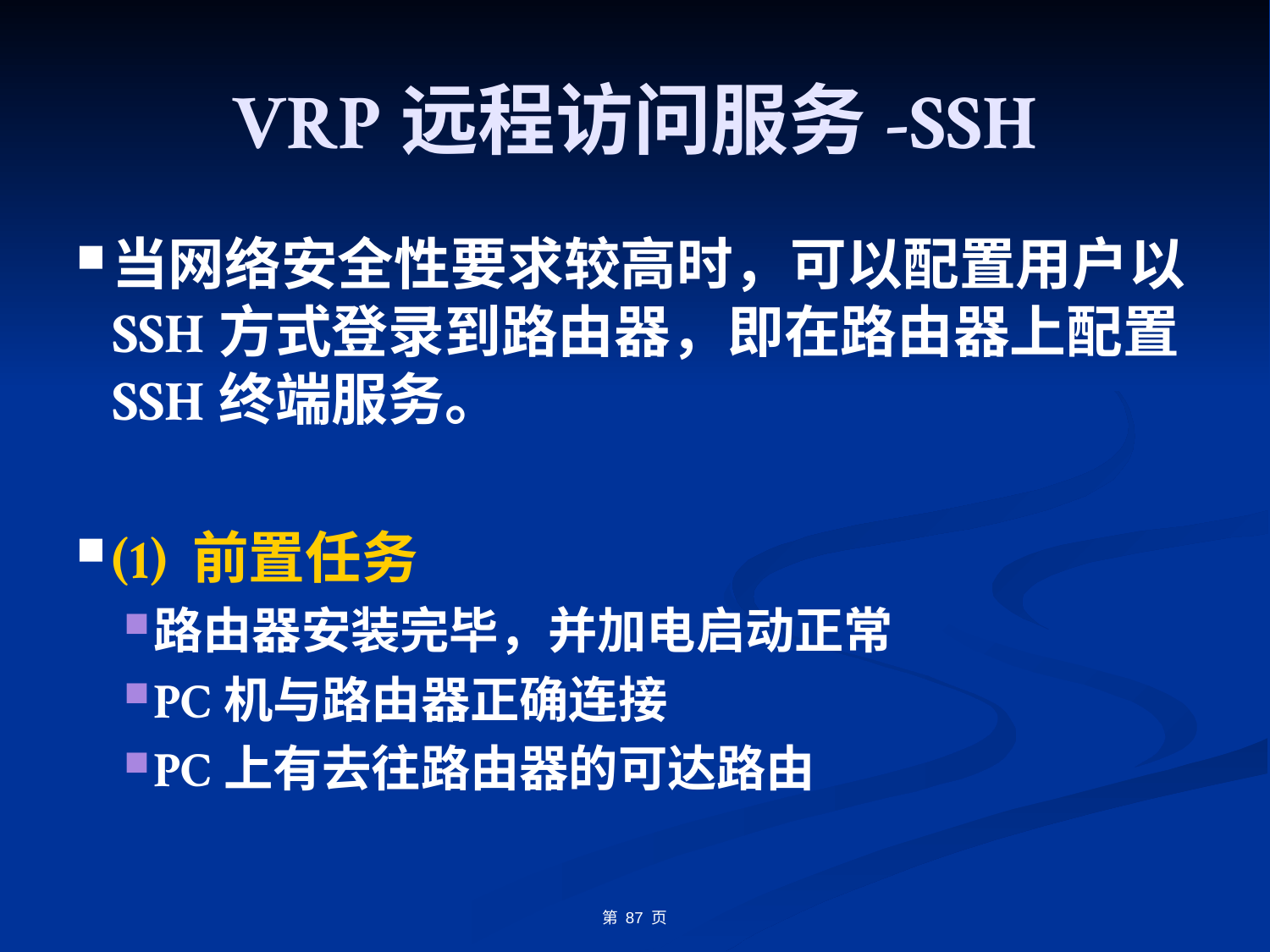

# VRP远程访问服务-SSH
当网络安全性要求较高时，可以配置用户以SSH方式登录到路由器，即在路由器上配置SSH终端服务。

(1) 前置任务
路由器安装完毕，并加电启动正常
PC机与路由器正确连接
PC上有去往路由器的可达路由

第 87 页